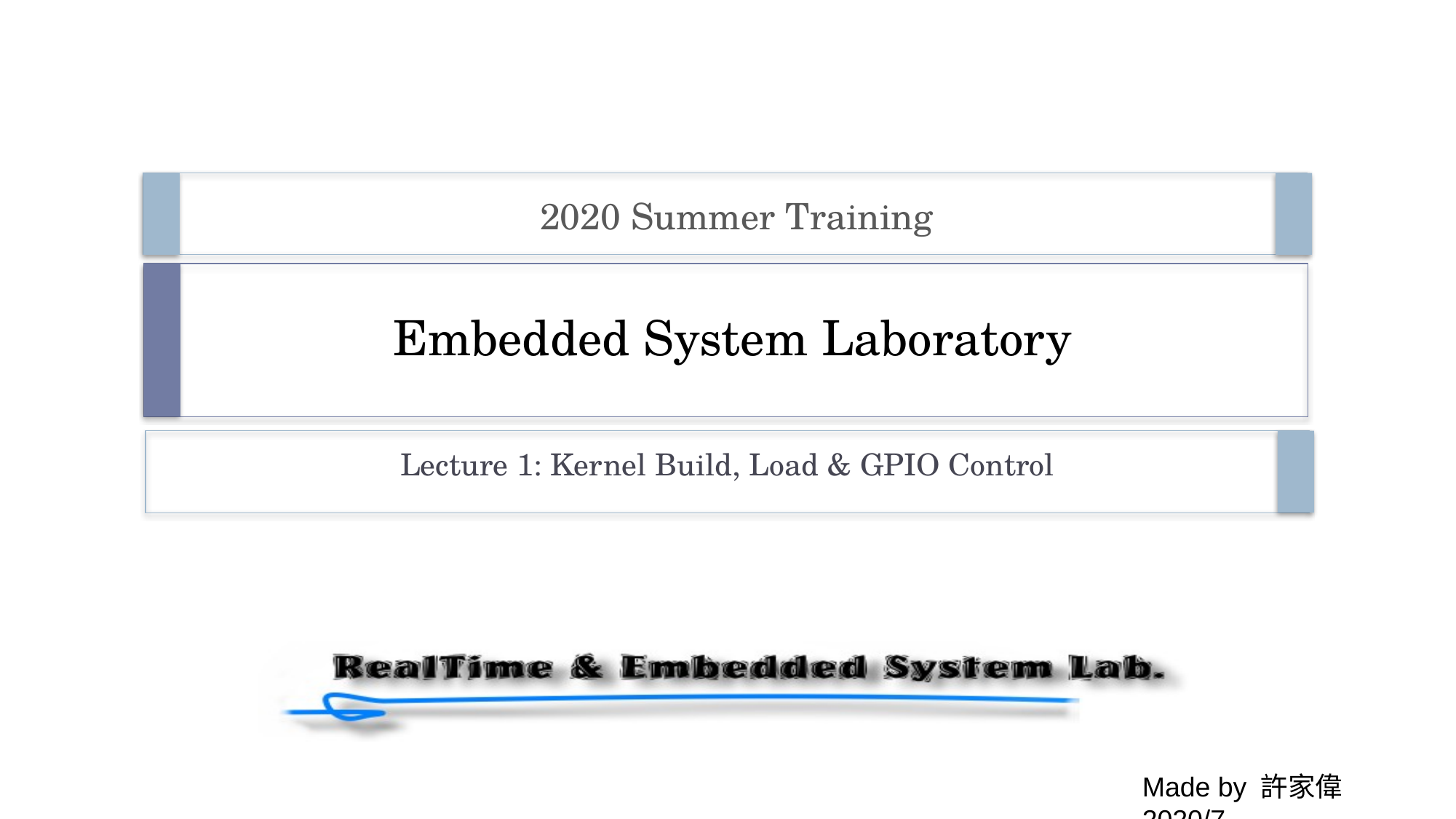

2020 Summer Training
# Embedded System Laboratory
Lecture 1: Kernel Build, Load & GPIO Control

Made by 許家偉 2020/7